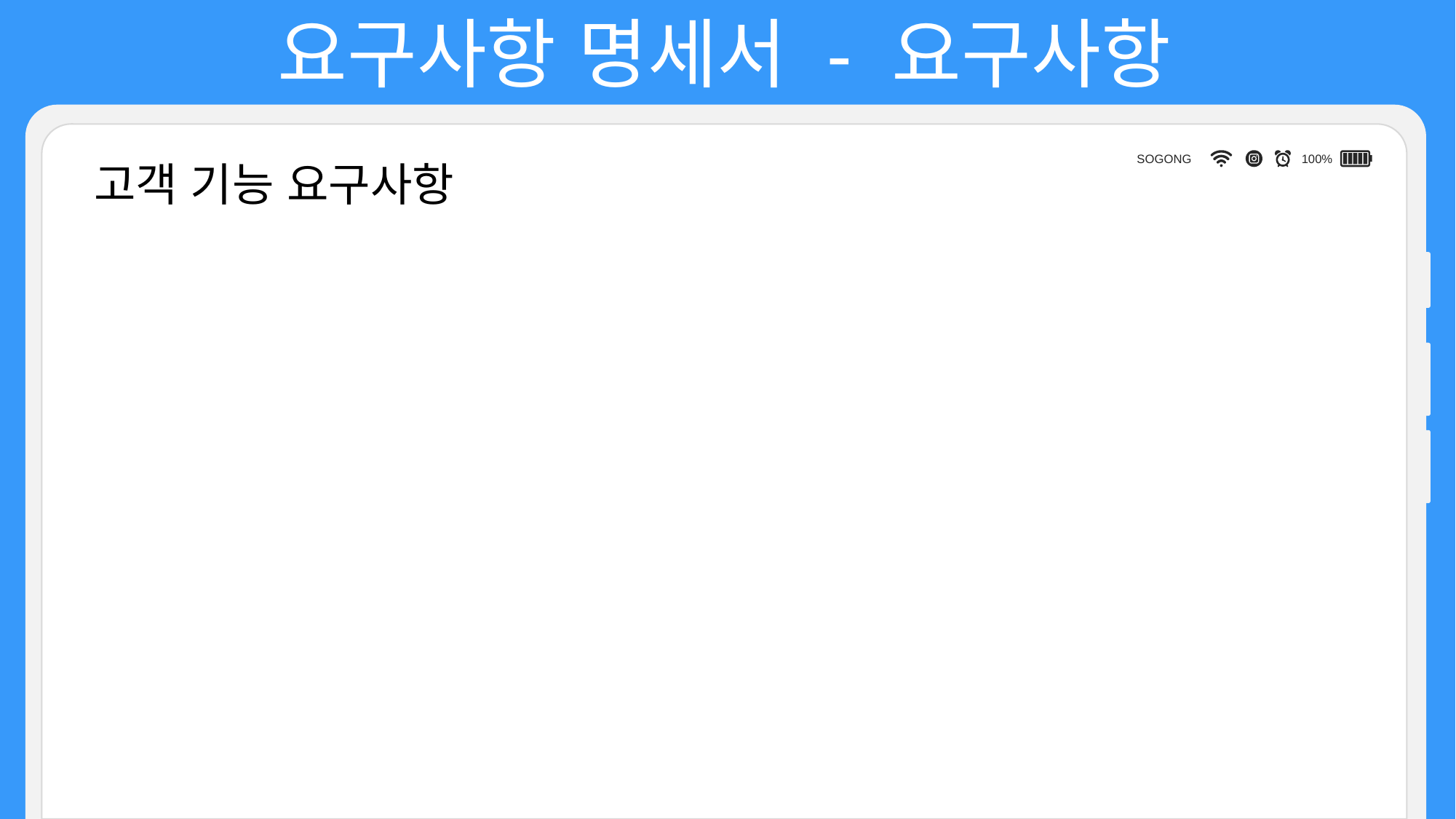

요구사항 명세서 - 요구사항 분석

SOGONG
100%

고객 기능 요구사항